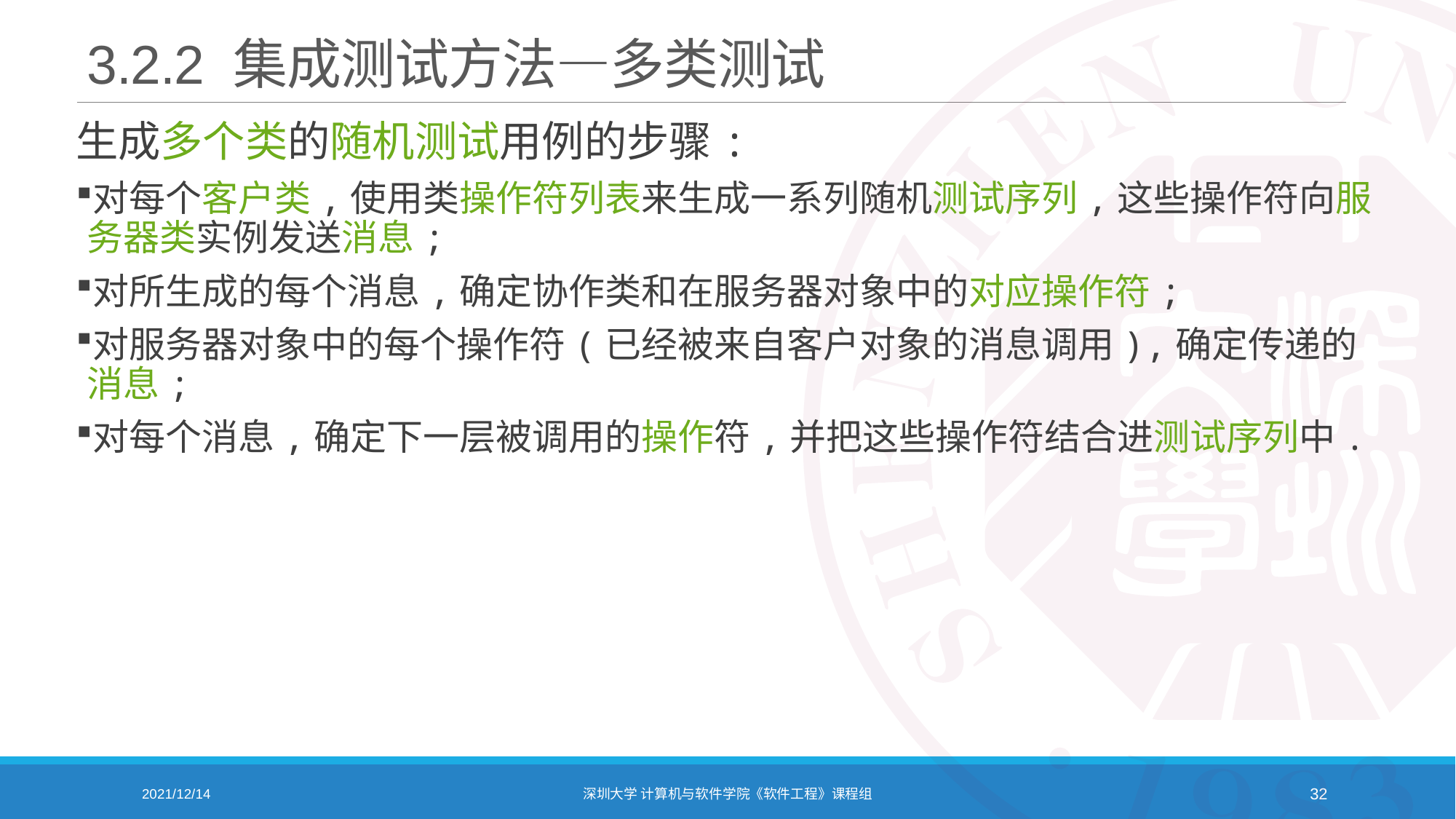

# 3.2.2 集成测试方法—多类测试
生成多个类的随机测试用例的步骤:
对每个客户类,使用类操作符列表来生成一系列随机测试序列,这些操作符向服务器类实例发送消息;
对所生成的每个消息,确定协作类和在服务器对象中的对应操作符;
对服务器对象中的每个操作符(已经被来自客户对象的消息调用),确定传递的消息;
对每个消息,确定下一层被调用的操作符,并把这些操作符结合进测试序列中.

2021/12/14
深圳大学 计算机与软件学院《软件工程》课程组
32